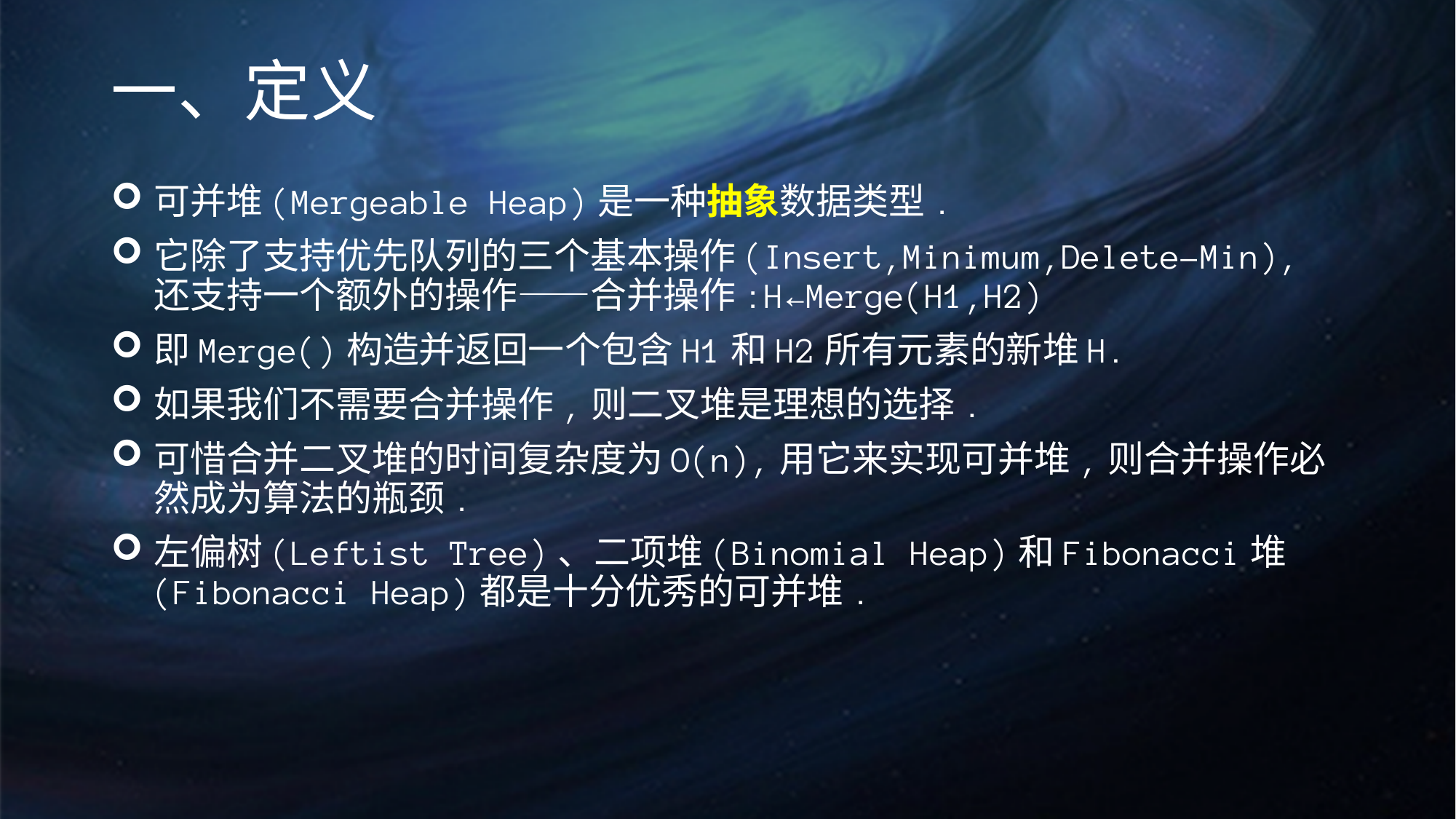

# 一、定义
可并堆(Mergeable Heap)是一种抽象数据类型.
它除了支持优先队列的三个基本操作(Insert,Minimum,Delete-Min),还支持一个额外的操作——合并操作:H←Merge(H1,H2)
即Merge()构造并返回一个包含H1和H2所有元素的新堆H.
如果我们不需要合并操作,则二叉堆是理想的选择.
可惜合并二叉堆的时间复杂度为O(n),用它来实现可并堆,则合并操作必然成为算法的瓶颈.
左偏树(Leftist Tree)、二项堆(Binomial Heap)和Fibonacci堆(Fibonacci Heap)都是十分优秀的可并堆.